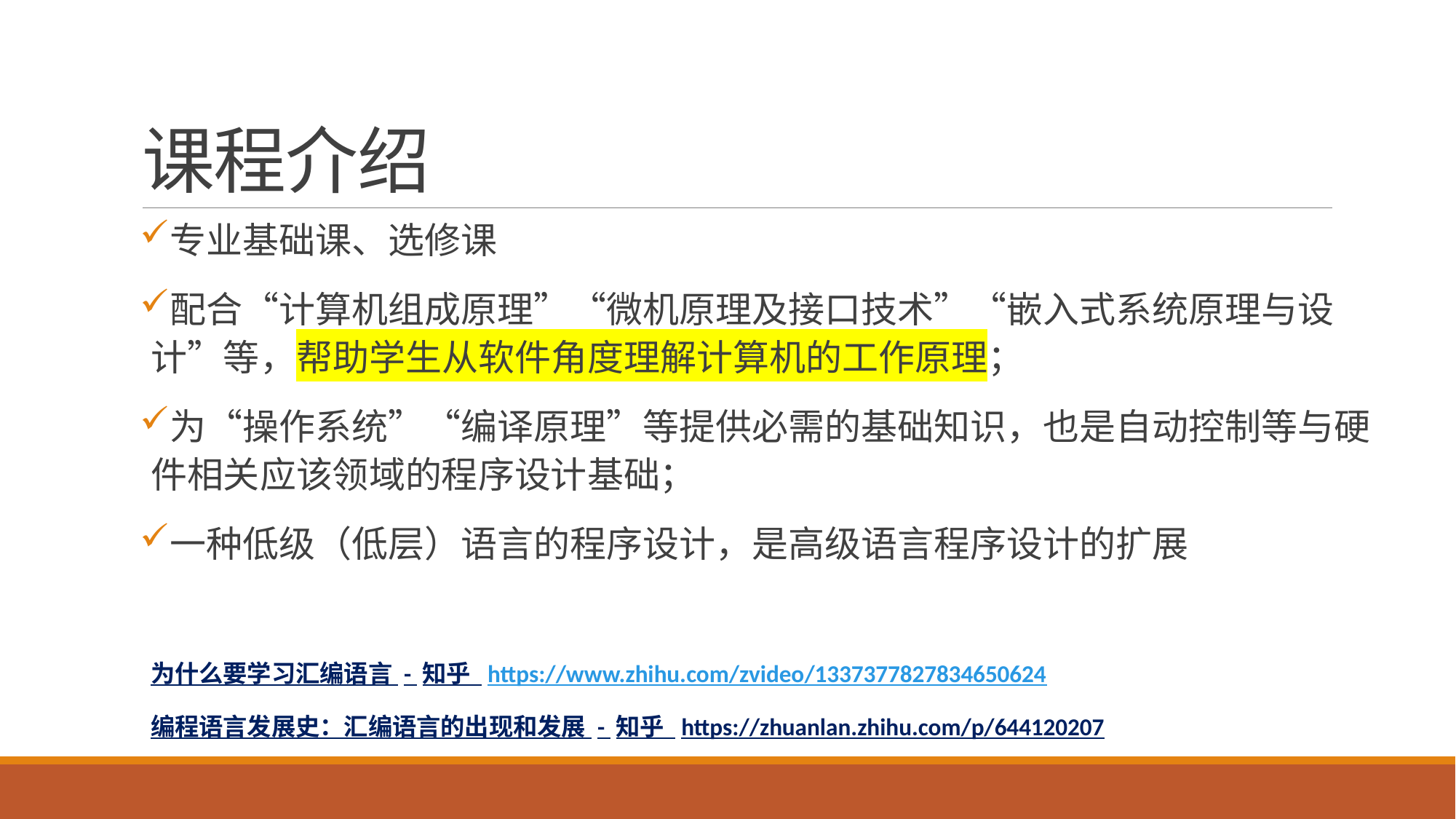

# 课程介绍
专业基础课、选修课
配合“计算机组成原理”“微机原理及接口技术”“嵌入式系统原理与设计”等，帮助学生从软件角度理解计算机的工作原理；
为“操作系统”“编译原理”等提供必需的基础知识，也是自动控制等与硬件相关应该领域的程序设计基础；
一种低级（低层）语言的程序设计，是高级语言程序设计的扩展

为什么要学习汇编语言 - 知乎  https://www.zhihu.com/zvideo/1337377827834650624
编程语言发展史：汇编语言的出现和发展 - 知乎  https://zhuanlan.zhihu.com/p/644120207